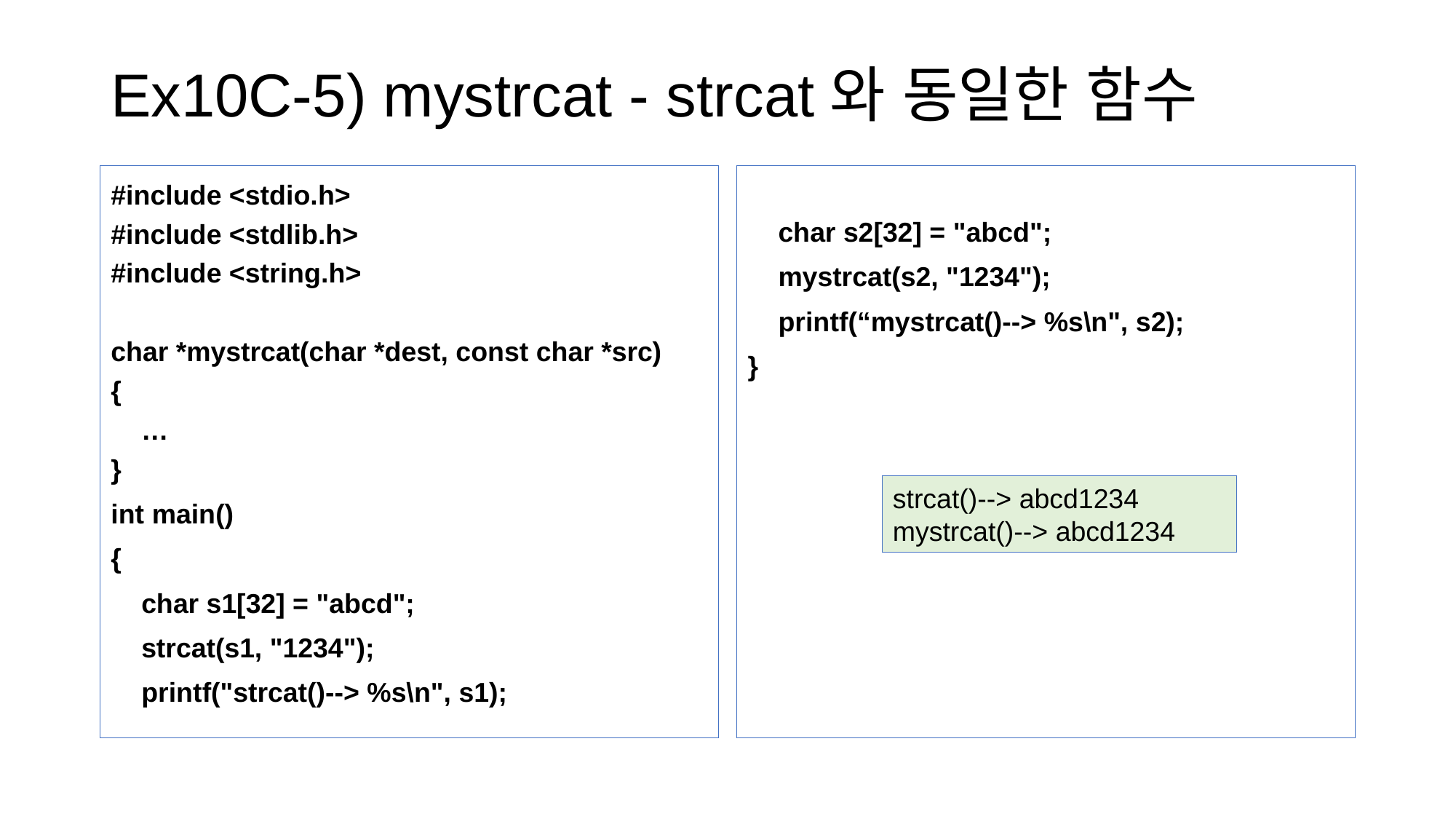

# Ex10C-5) mystrcat - strcat와 동일한 함수
#include <stdio.h>
#include <stdlib.h>
#include <string.h>

char *mystrcat(char *dest, const char *src)
{
    …
}
int main()
{
    char s1[32] = "abcd";
    strcat(s1, "1234");
    printf("strcat()--> %s\n", s1);

    char s2[32] = "abcd";
    mystrcat(s2, "1234");
    printf(“mystrcat()--> %s\n", s2);
}
strcat()--> abcd1234
mystrcat()--> abcd1234